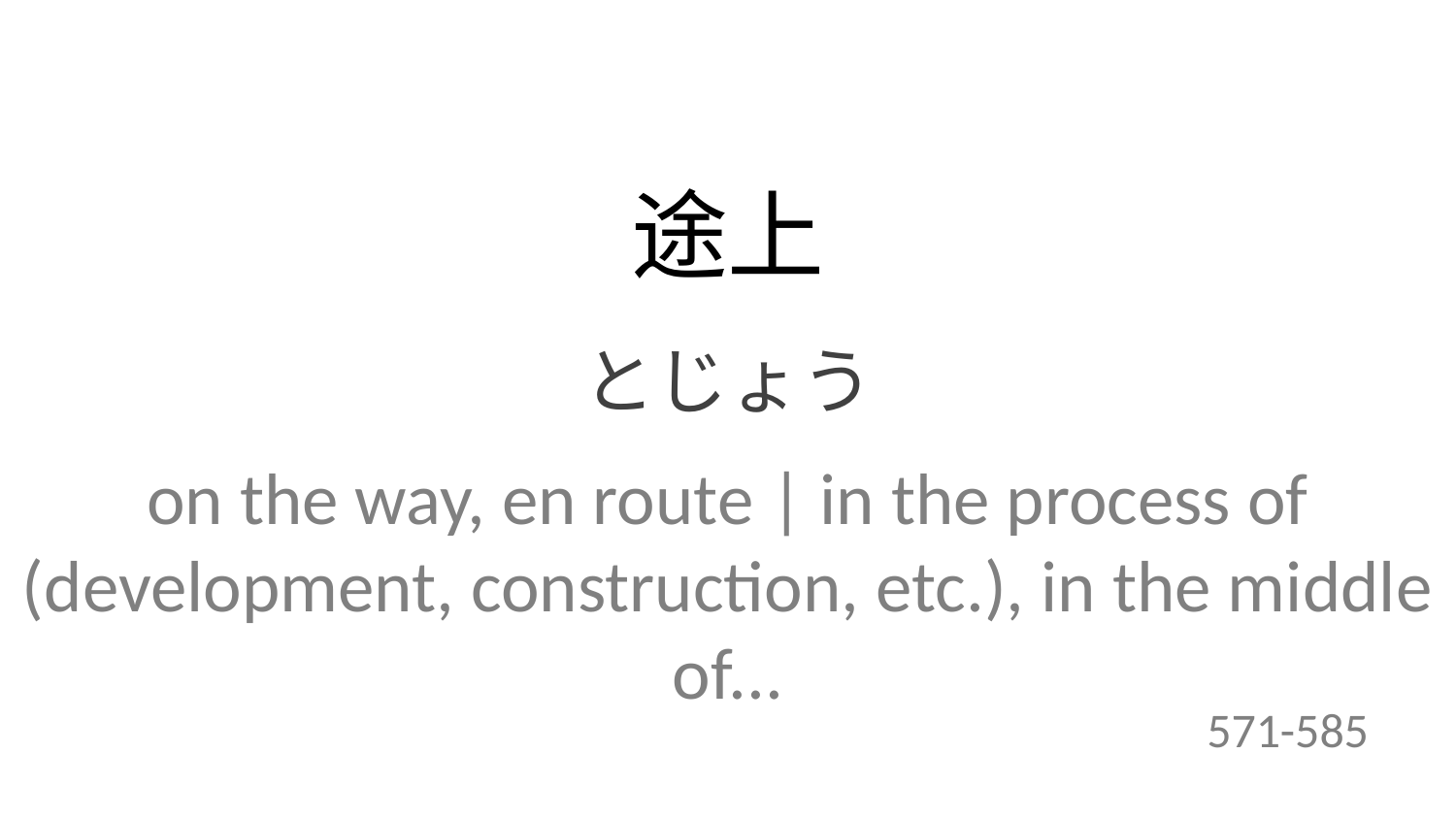

途上

とじょう
on the way, en route | in the process of (development, construction, etc.), in the middle of...
571-585